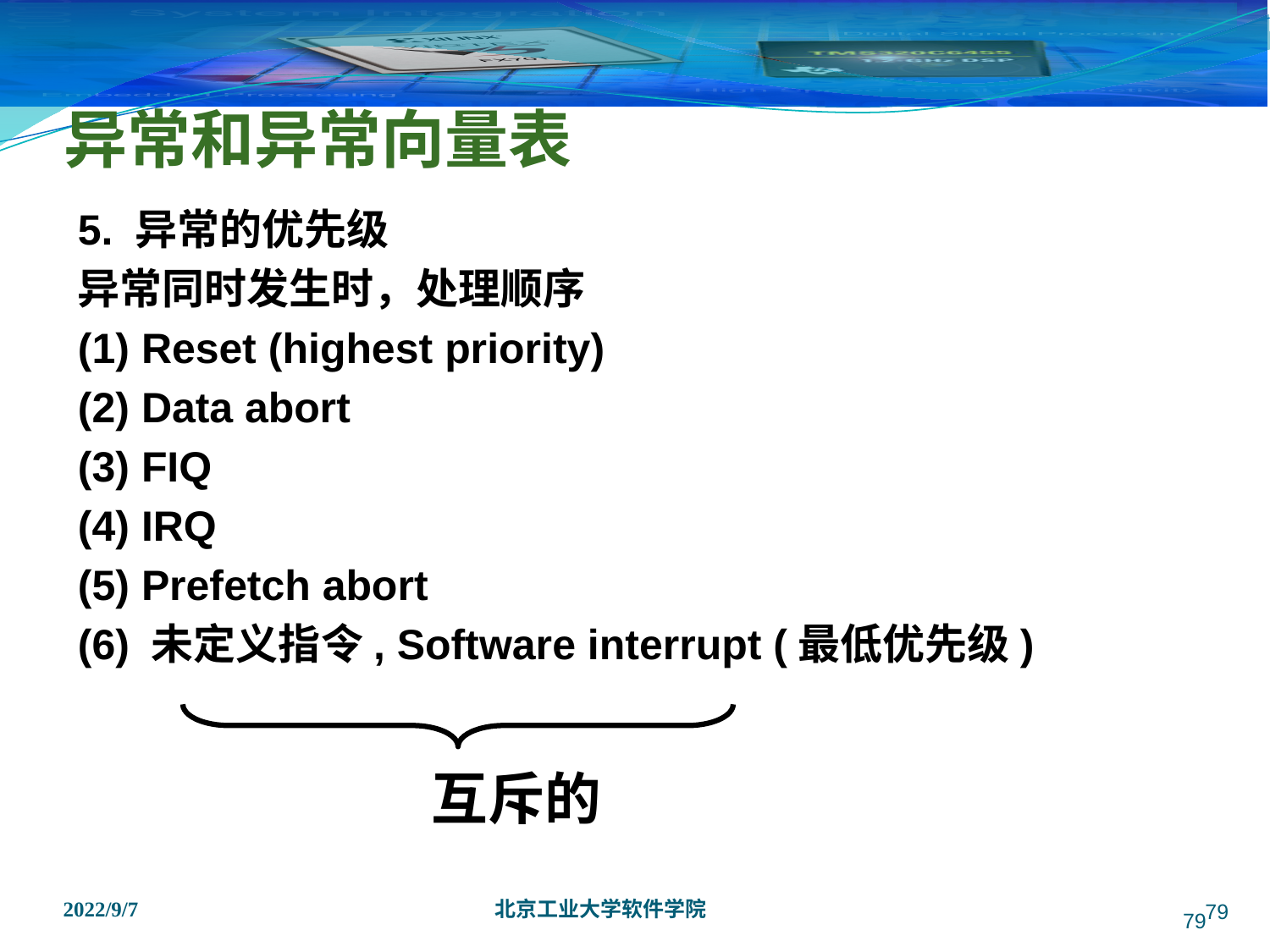

# 异常和异常向量表
5. 异常的优先级
异常同时发生时，处理顺序
(1) Reset (highest priority)
(2) Data abort
(3) FIQ
(4) IRQ
(5) Prefetch abort
(6) 未定义指令, Software interrupt (最低优先级)

互斥的
79